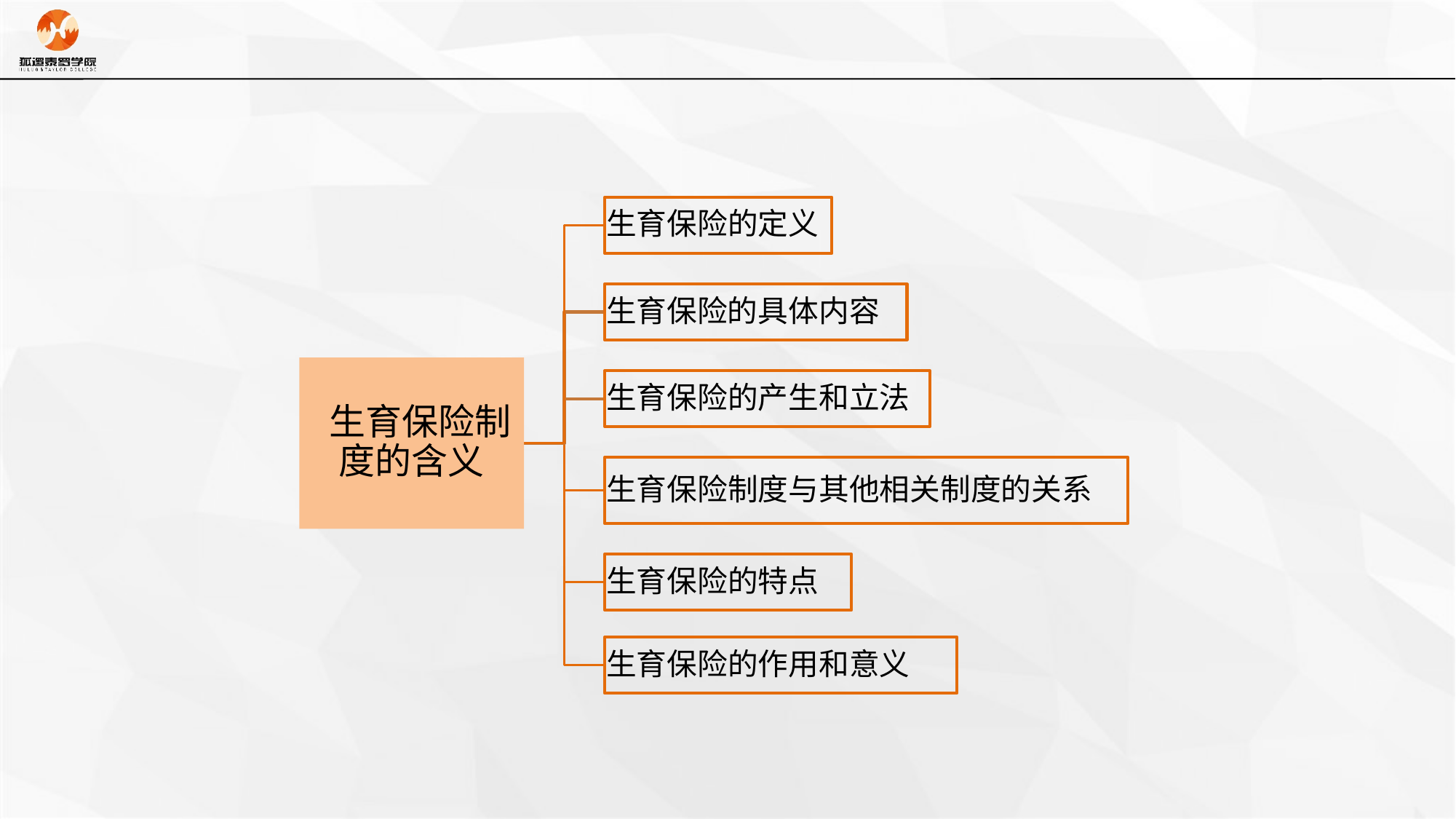

生育保险制度的含义
生育保险的定义
生育保险的具体内容
生育保险的产生和立法
生育保险制度与其他相关制度的关系
生育保险的特点
生育保险的作用和意义